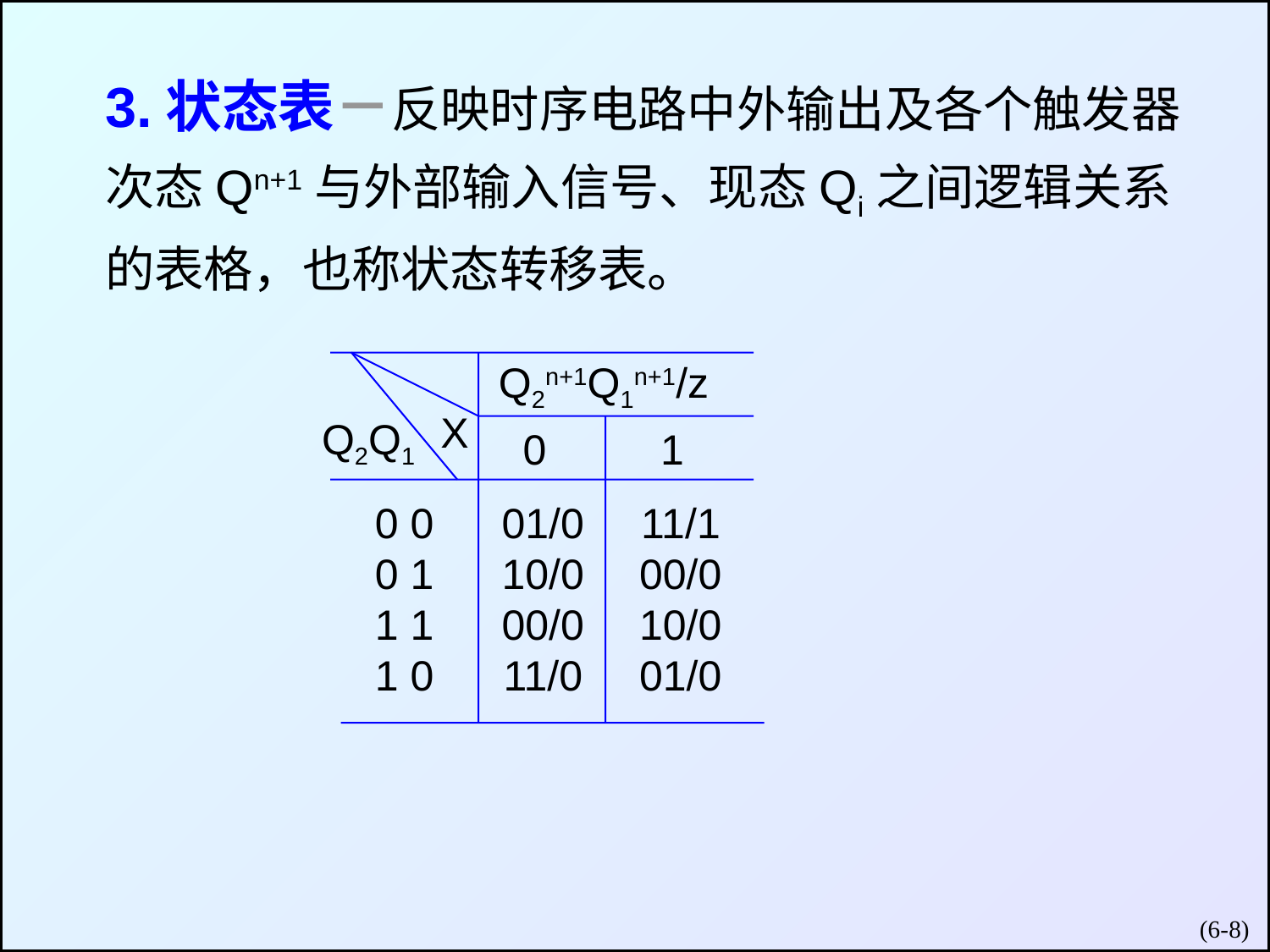

3.状态表－反映时序电路中外输出及各个触发器
次态Qn+1与外部输入信号、现态Qi之间逻辑关系
的表格，也称状态转移表。
Q2n+1Q1n+1/z

X
Q2Q1

0

1

0 0
0 1
1 1
1 0
01/0
10/0
00/0
11/0
11/1
00/0
10/0
01/0

(6-8)